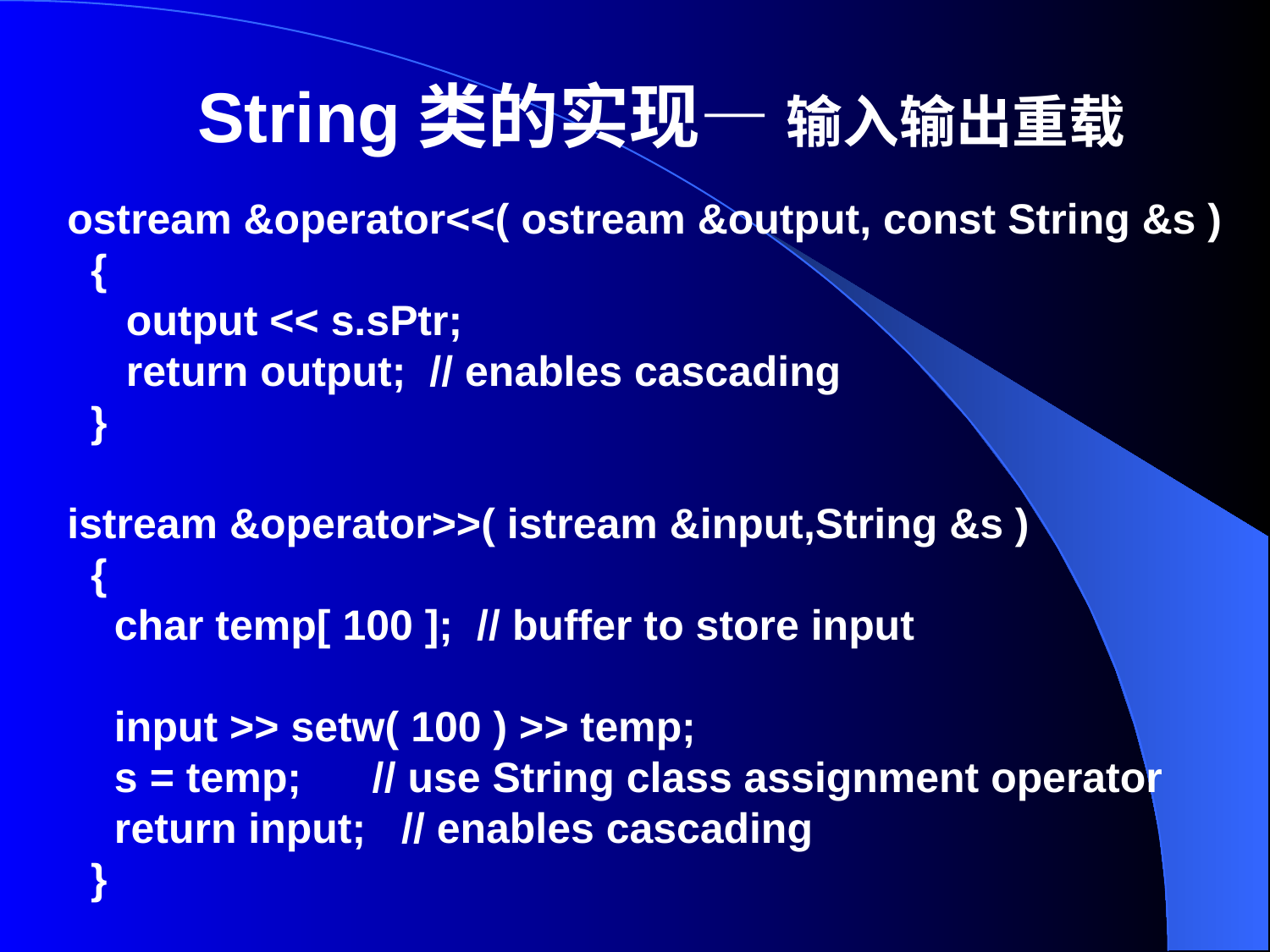

String类的实现— 输入输出重载
ostream &operator<<( ostream &output, const String &s )
  {
     output << s.sPtr;
     return output;  // enables cascading
  }
istream &operator>>( istream &input,String &s )
  {
    char temp[ 100 ];  // buffer to store input
    input >> setw( 100 ) >> temp;
    s = temp;      // use String class assignment operator
    return input;   // enables cascading
  }